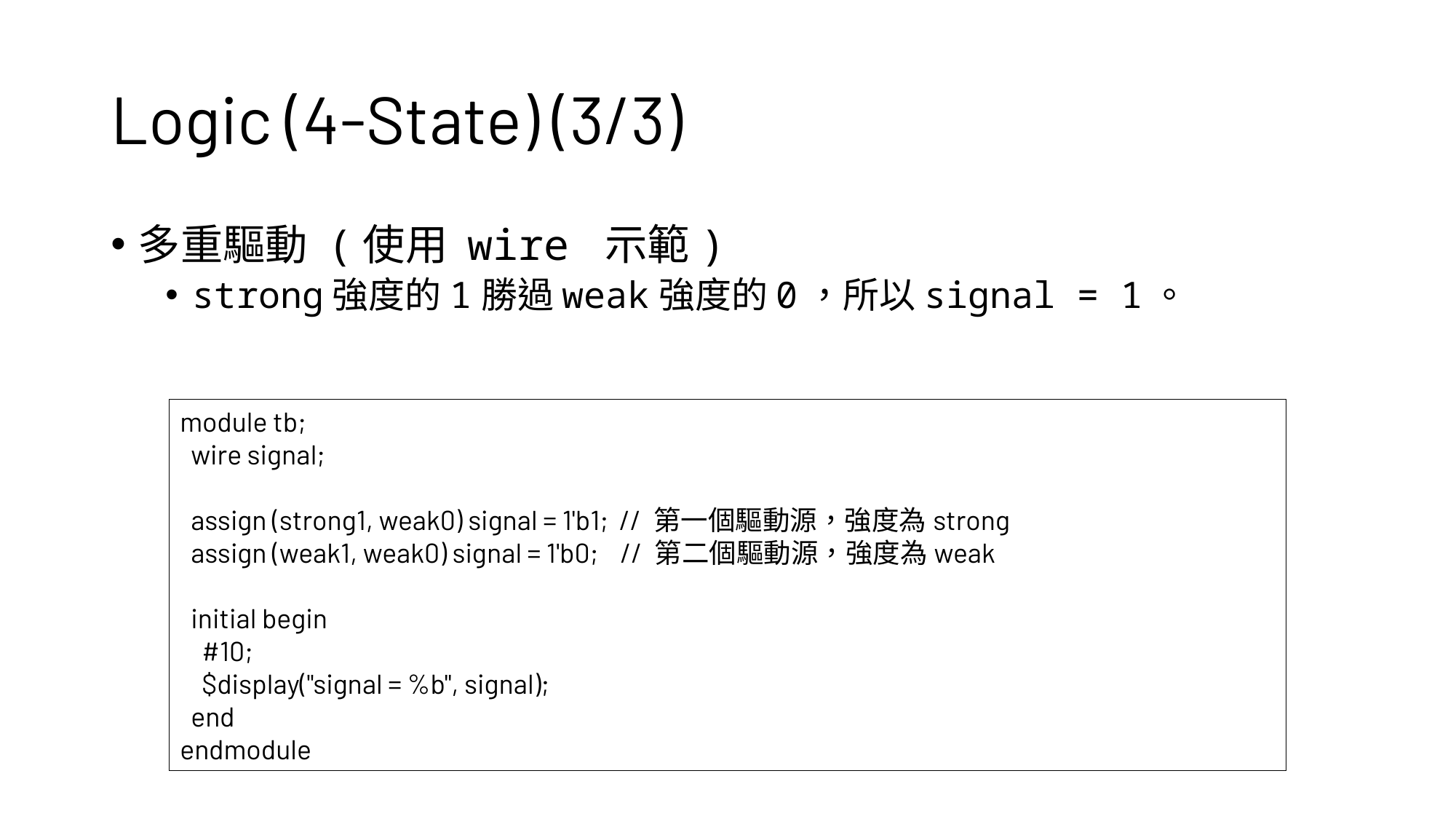

# Logic (4-State) (3/3)
多重驅動 (使用 wire 示範)
strong強度的1勝過weak強度的0，所以signal = 1。

module tb;
  wire signal;

  assign (strong1, weak0) signal = 1'b1;  // 第一個驅動源，強度為strong
  assign (weak1, weak0) signal = 1'b0;    // 第二個驅動源，強度為weak

  initial begin
    #10;
    $display("signal = %b", signal);
  end
endmodule